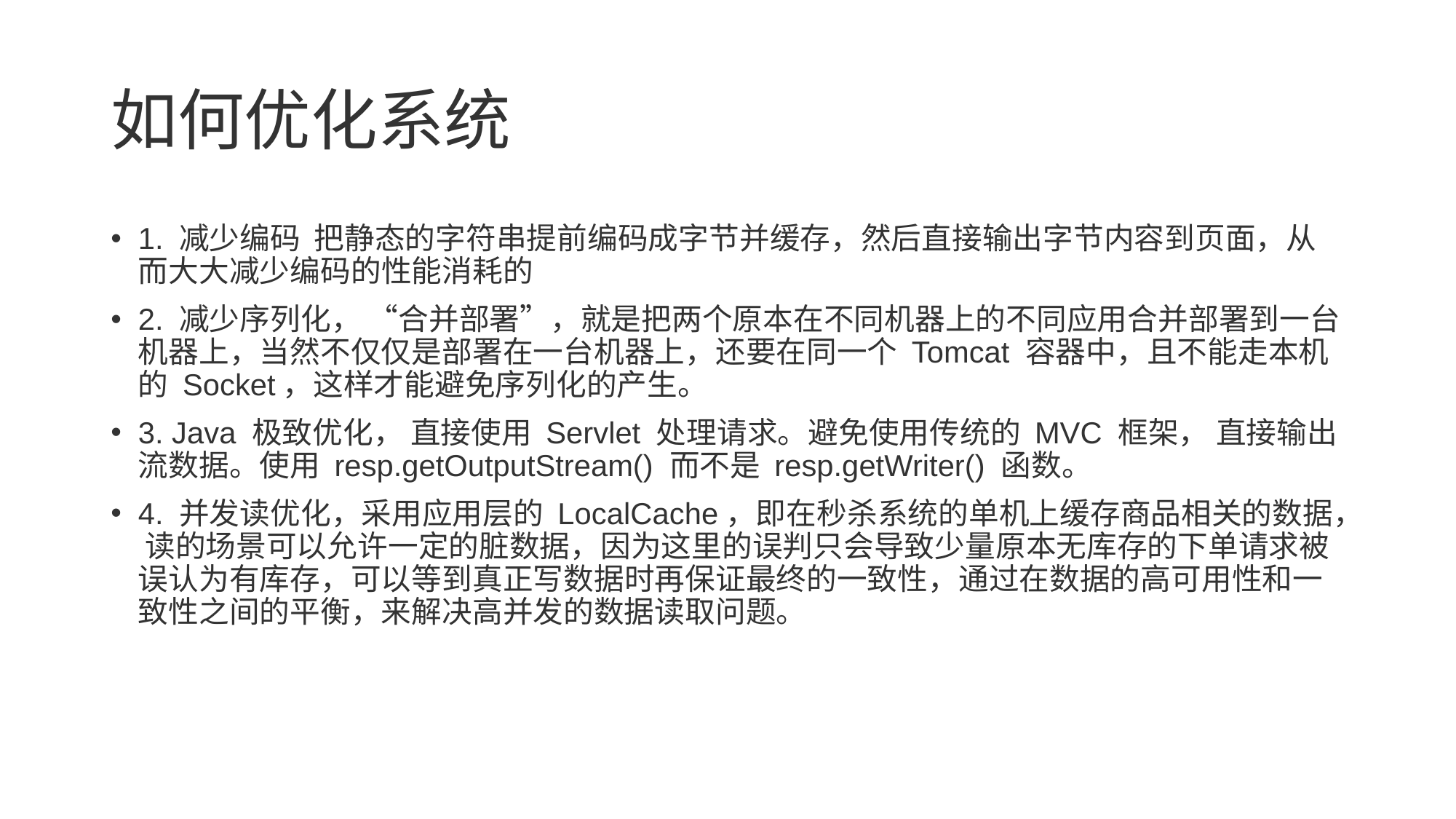

# 如何优化系统
1. 减少编码  把静态的字符串提前编码成字节并缓存，然后直接输出字节内容到页面，从而大大减少编码的性能消耗的
2. 减少序列化， “合并部署”，就是把两个原本在不同机器上的不同应用合并部署到一台机器上，当然不仅仅是部署在一台机器上，还要在同一个 Tomcat 容器中，且不能走本机的 Socket，这样才能避免序列化的产生。
3. Java 极致优化， 直接使用 Servlet 处理请求。避免使用传统的 MVC 框架， 直接输出流数据。使用 resp.getOutputStream() 而不是 resp.getWriter() 函数。
4. 并发读优化，采用应用层的 LocalCache，即在秒杀系统的单机上缓存商品相关的数据， 读的场景可以允许一定的脏数据，因为这里的误判只会导致少量原本无库存的下单请求被误认为有库存，可以等到真正写数据时再保证最终的一致性，通过在数据的高可用性和一致性之间的平衡，来解决高并发的数据读取问题。